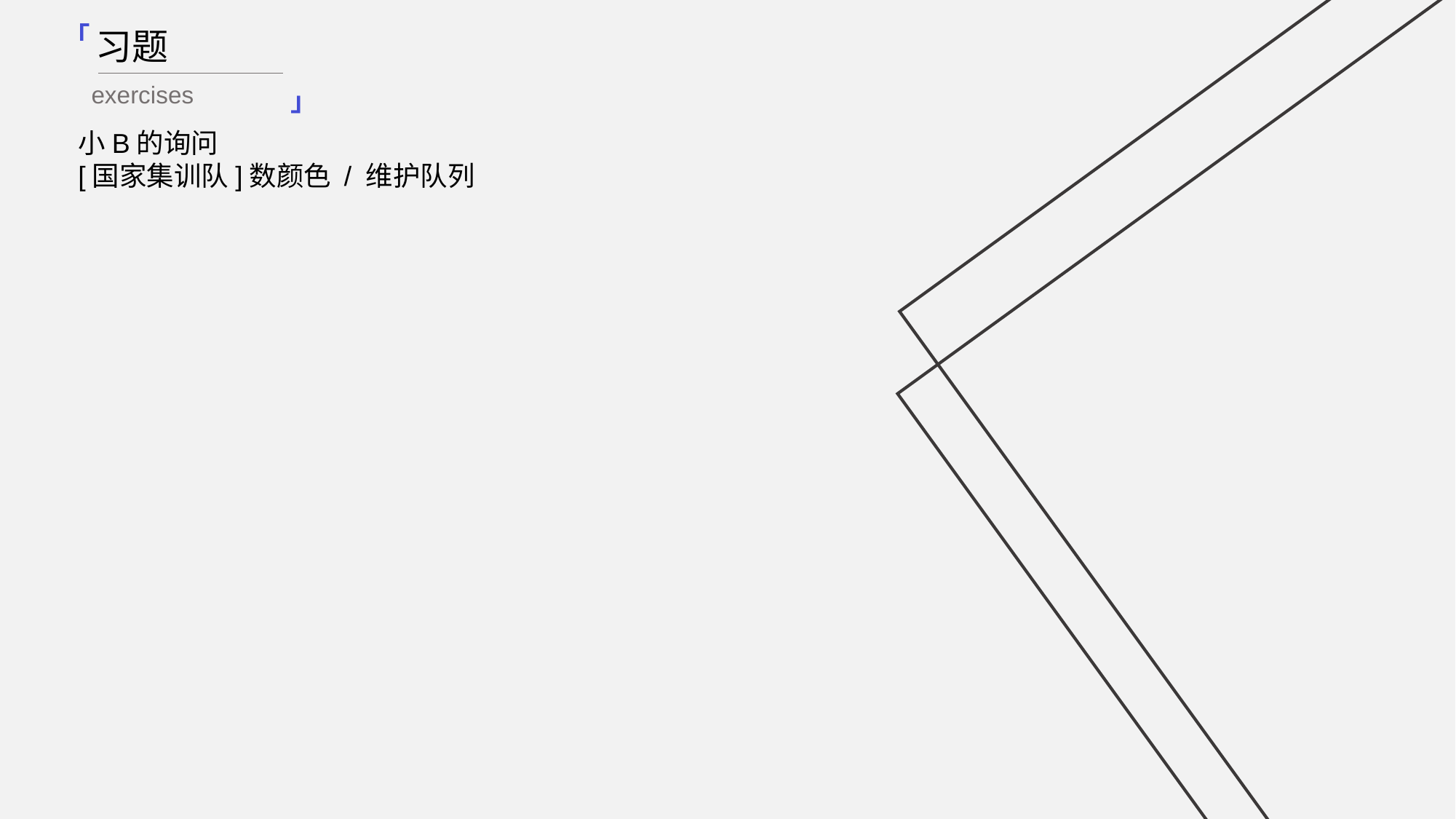

「
习题
exercises
」

小B的询问
[国家集训队]数颜色 / 维护队列